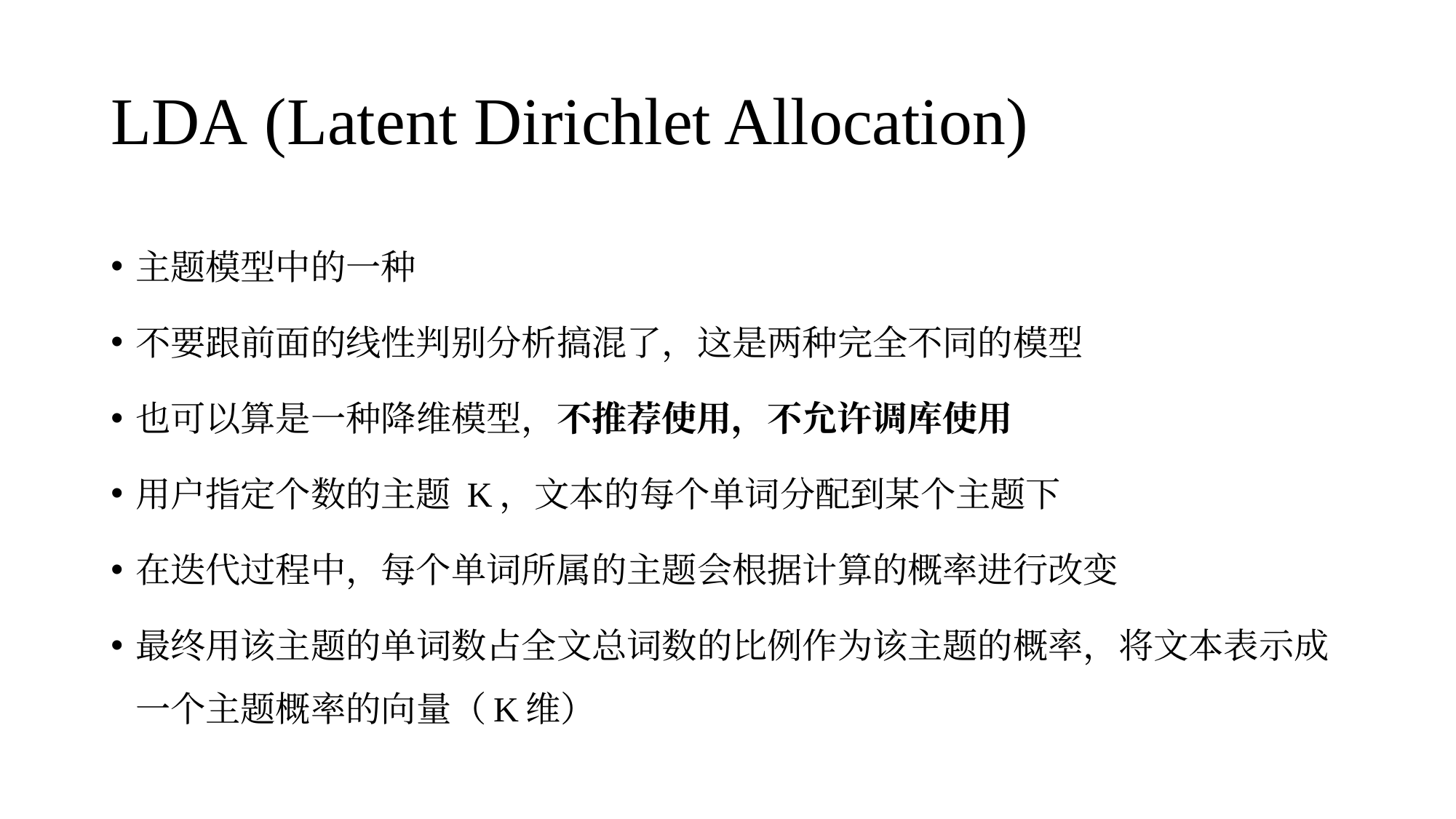

# LDA (Latent Dirichlet Allocation)
主题模型中的一种
不要跟前面的线性判别分析搞混了，这是两种完全不同的模型
也可以算是一种降维模型，不推荐使用，不允许调库使用
用户指定个数的主题 K，文本的每个单词分配到某个主题下
在迭代过程中，每个单词所属的主题会根据计算的概率进行改变
最终用该主题的单词数占全文总词数的比例作为该主题的概率，将文本表示成一个主题概率的向量（K维）